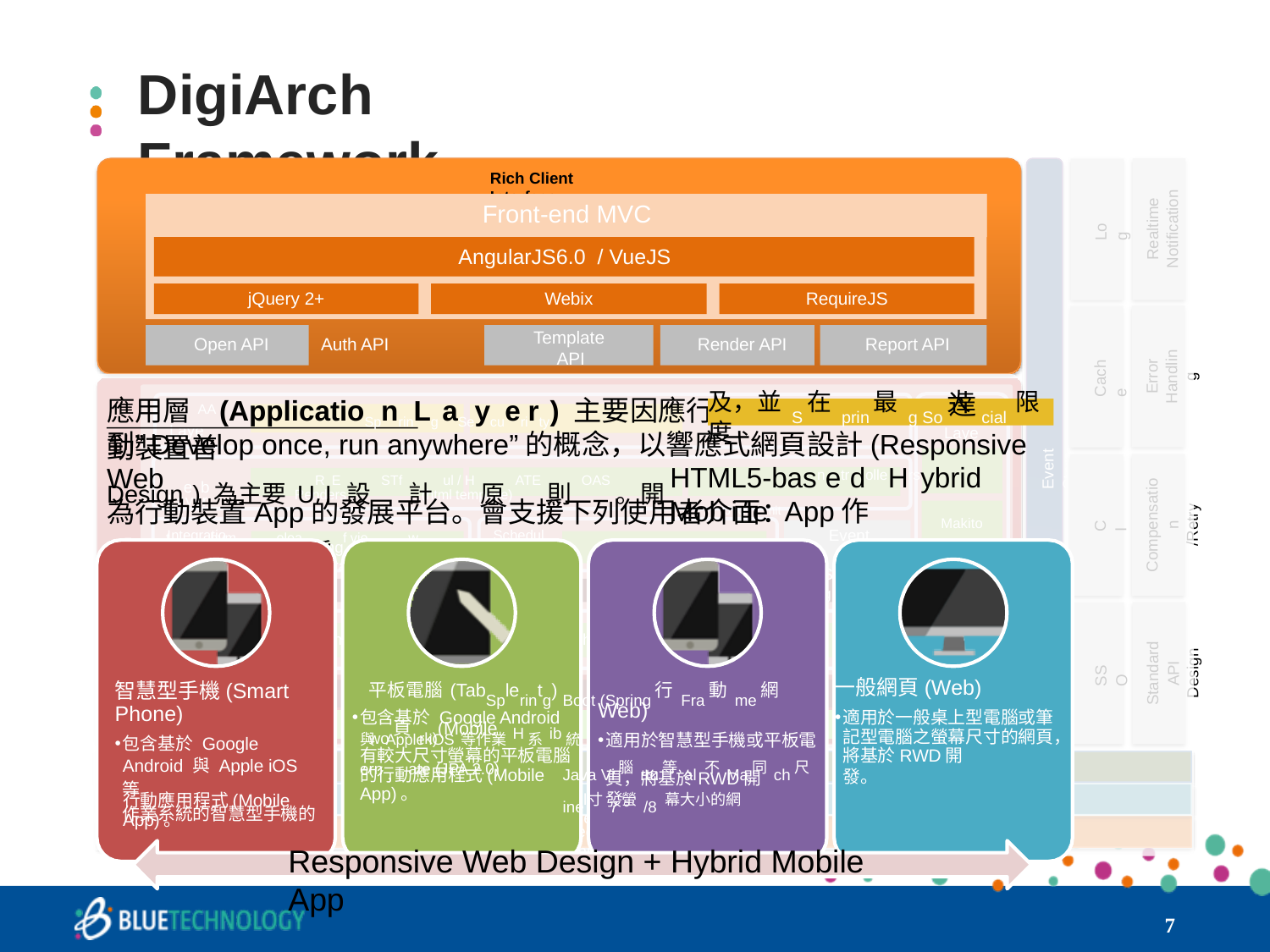

# DigiArch Framework

Rich Client Interface

Front-end MVC
Realtime
Notification
Log
AngularJS6.0  / VueJS
jQuery 2+
Webix
RequireJS

Template
API
Render API
Report API
Open API	Auth API
Error
Handling
Cache

達
應用層AA (ApplicatioSpnrinLg aSeycuerirty) 主要因應行動裝置普

及，並S在prin最g So大cial 限度
Test
Layer
Layer
到”Develop once, run anywhere”的概念，以響應式網頁設計(Responsive Web
Event Store

Designe)b為主要URIE設STf計ul / H原ATE則OAS。開發團t隊hym將elea採f vie用w

HTML5-basnetrdolleHrsybrid MobJiUlenit App作

Layer	Renders	(html template)
為行動裝置App的發展平台。會支援下列使用者介面：

Compensation
/Retry
Makito
CI

Event  Souring
Integration  Layer
Schedule  Support

Spring Integration
Quartz

Application Server
Spring
Test

Spring Data

Common Models	Custom Modules	Cache Objects

Test  Case  Tester

Model  Layer
Standard API
Design
SSO
一般網頁(Web)
平板電腦(TabSplerintg) Boot (Spring行Fra動me網wo頁rk)(Mobile
智慧型手機(Smart
Web)
Phone)
包含基於 Google Android
適用於一般桌上型電腦或筆
與 Apple iOS等作業H系ib統ern，ate (JPA 2.0)
記型電腦之螢幕尺寸的網頁，
適用於智慧型手機或平板電
包含基於 Google
有較大尺寸螢幕的平板電腦
將基於RWD開發。

Android 與 Apple iOS 等
作業系統的智慧型手機的
Java Vi腦rtu等al 不Ma同ch尺ine寸7螢/8 幕大小的網
的行動應用程式(Mobile
頁，將基於RWD開發。

App)。
Auto Scaleout Platform (Fabric8/Kubernetes/Docker)
行動應用程式(Mobile
App)。
Redhat Enterprise Linux
Responsive Web Design + Hybrid Mobile App
7